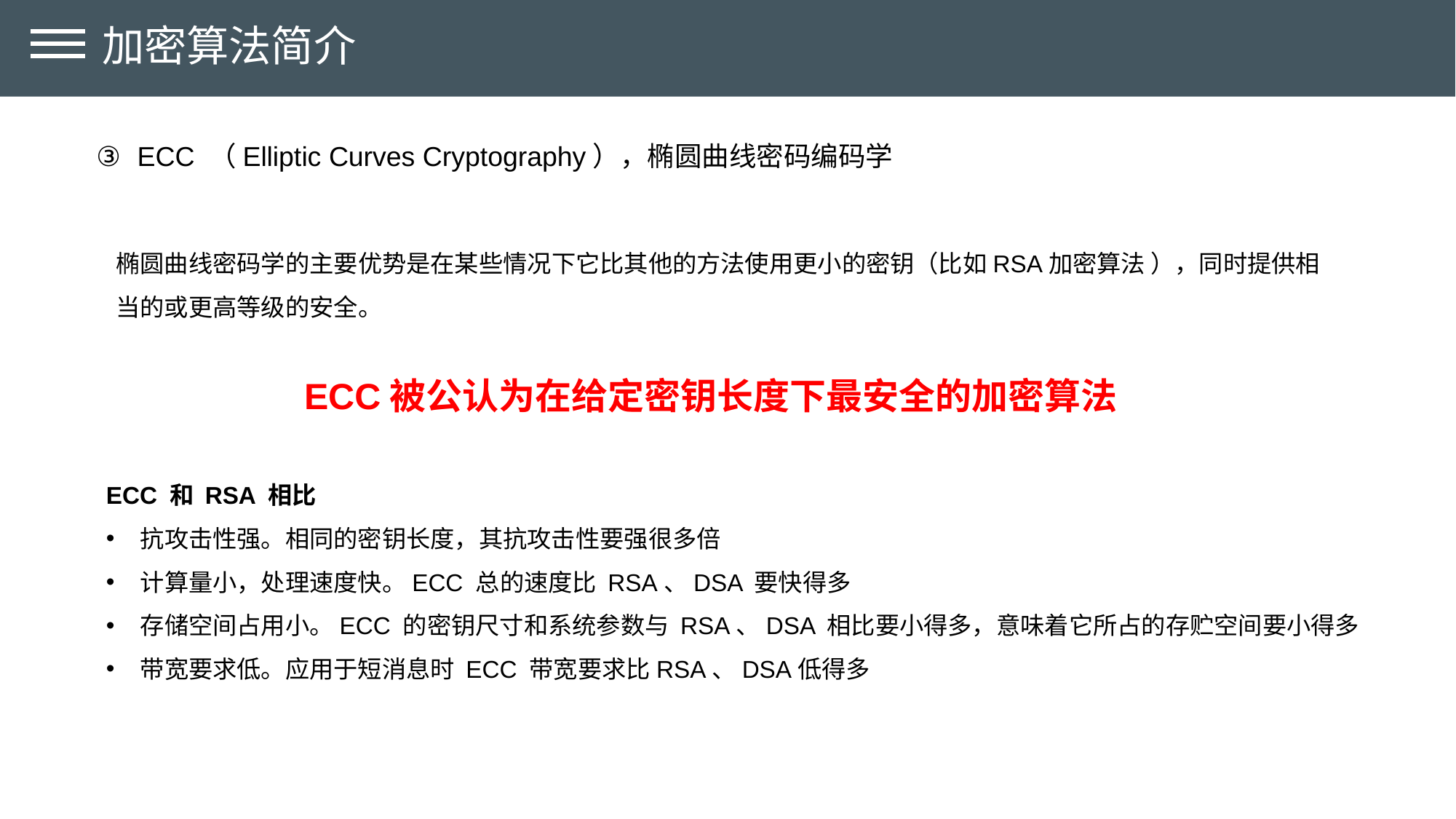

加密算法简介
ECC （Elliptic Curves Cryptography），椭圆曲线密码编码学
椭圆曲线密码学的主要优势是在某些情况下它比其他的方法使用更小的密钥（比如RSA加密算法 ），同时提供相当的或更高等级的安全。
ECC被公认为在给定密钥长度下最安全的加密算法
ECC 和 RSA 相比
抗攻击性强。相同的密钥长度，其抗攻击性要强很多倍
计算量小，处理速度快。ECC 总的速度比 RSA、DSA 要快得多
存储空间占用小。ECC 的密钥尺寸和系统参数与 RSA、DSA 相比要小得多，意味着它所占的存贮空间要小得多
带宽要求低。应用于短消息时 ECC 带宽要求比RSA、DSA低得多